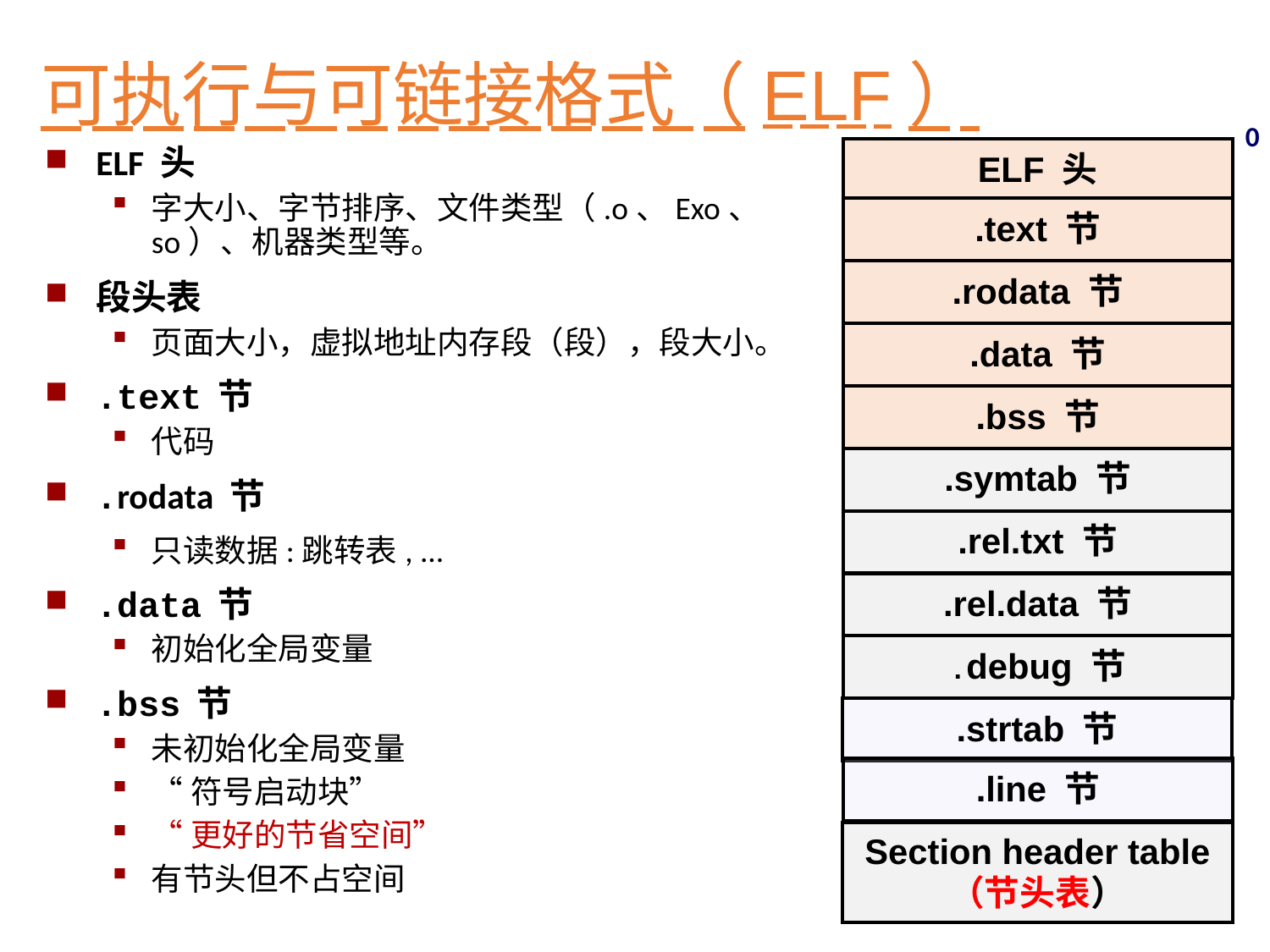

可执行与可链接格式（ELF）
0
ELF 头
.text 节
.rodata 节
.data 节
.bss 节
.symtab 节
.rel.txt 节
.rel.data 节
.debug 节
.strtab 节
.line 节
Section header table
（节头表）
ELF 头
字大小、字节排序、文件类型（.o、Exo、so）、机器类型等。
段头表
页面大小，虚拟地址内存段（段），段大小。
.text 节
代码
.rodata 节
只读数据:跳转表, ...
.data 节
初始化全局变量
.bss 节
未初始化全局变量
“符号启动块”
“更好的节省空间”
有节头但不占空间